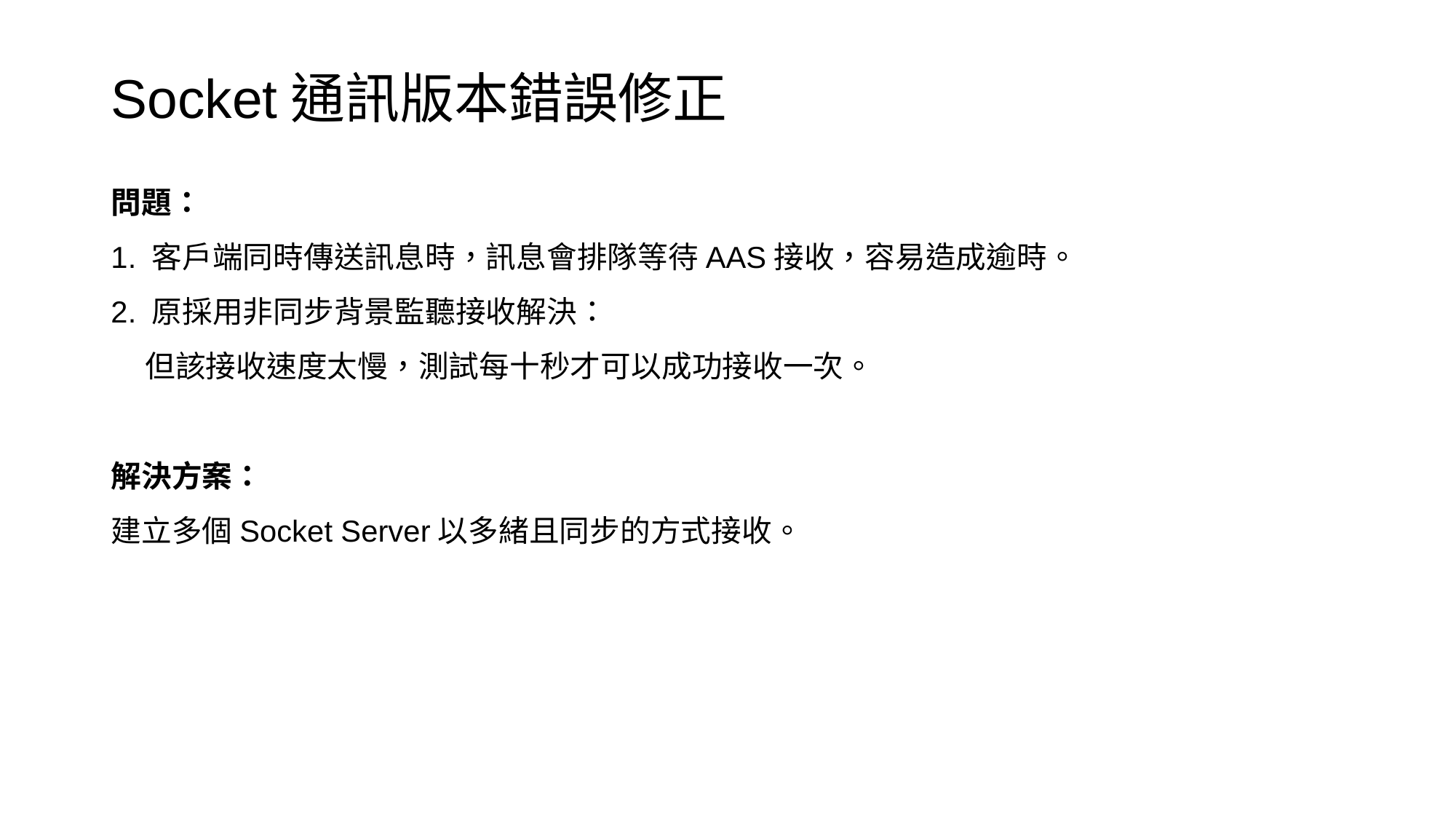

# Socket通訊版本錯誤修正
問題：
1. 客戶端同時傳送訊息時，訊息會排隊等待AAS接收，容易造成逾時。
2. 原採用非同步背景監聽接收解決：
    但該接收速度太慢，測試每十秒才可以成功接收一次。

解決方案：
建立多個Socket Server以多緒且同步的方式接收。